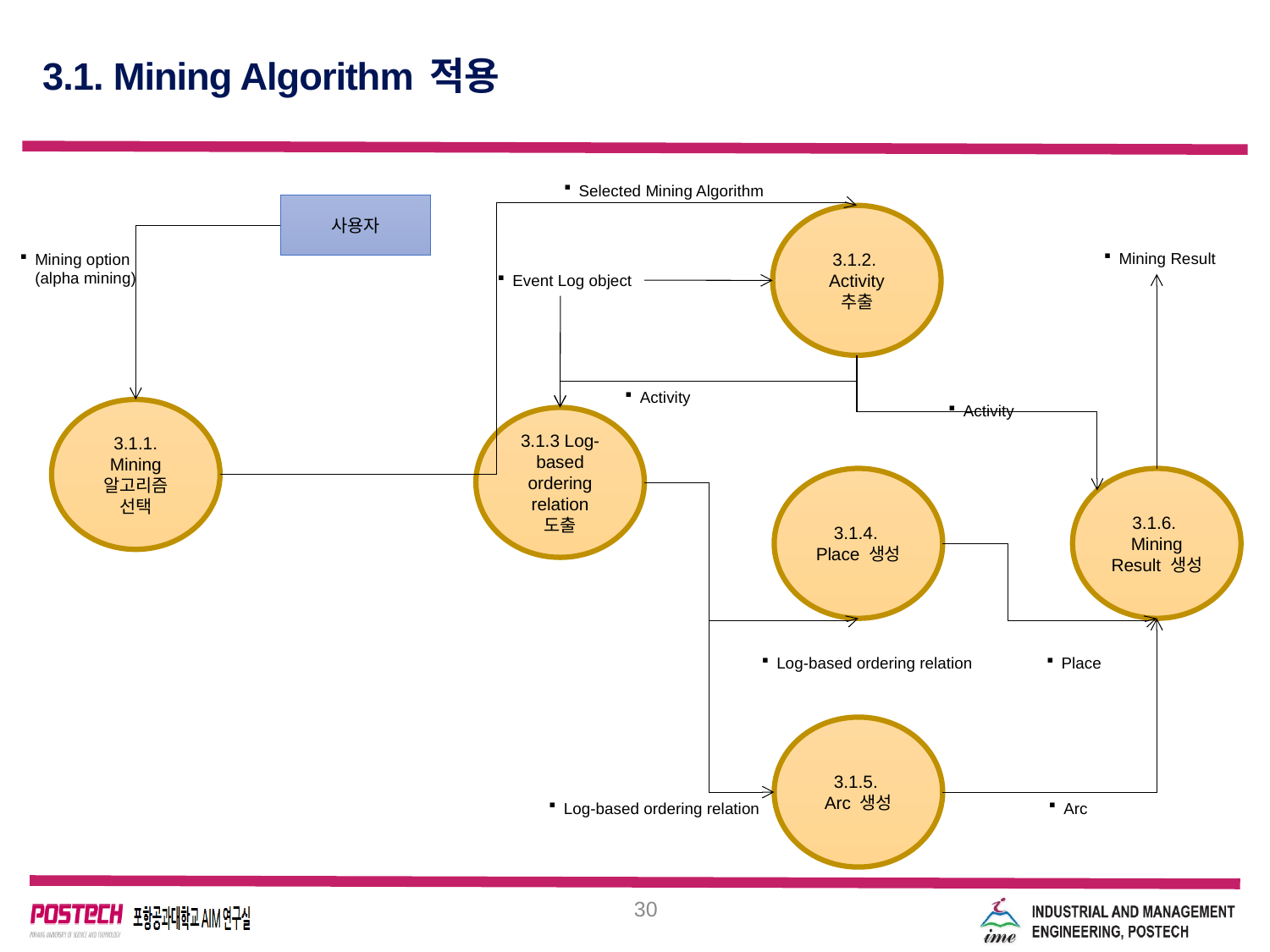

# 3.1. Mining Algorithm 적용
Selected Mining Algorithm
사용자
3.1.2.
Activity 추출
Mining Result
Mining option
(alpha mining)
Event Log object
Activity
Activity
3.1.1. Mining 알고리즘 선택
3.1.3 Log-based ordering relation 도출
3.1.4.
Place 생성
3.1.6.
Mining Result 생성
Log-based ordering relation
Place
3.1.5.
Arc 생성
Log-based ordering relation
Arc
30